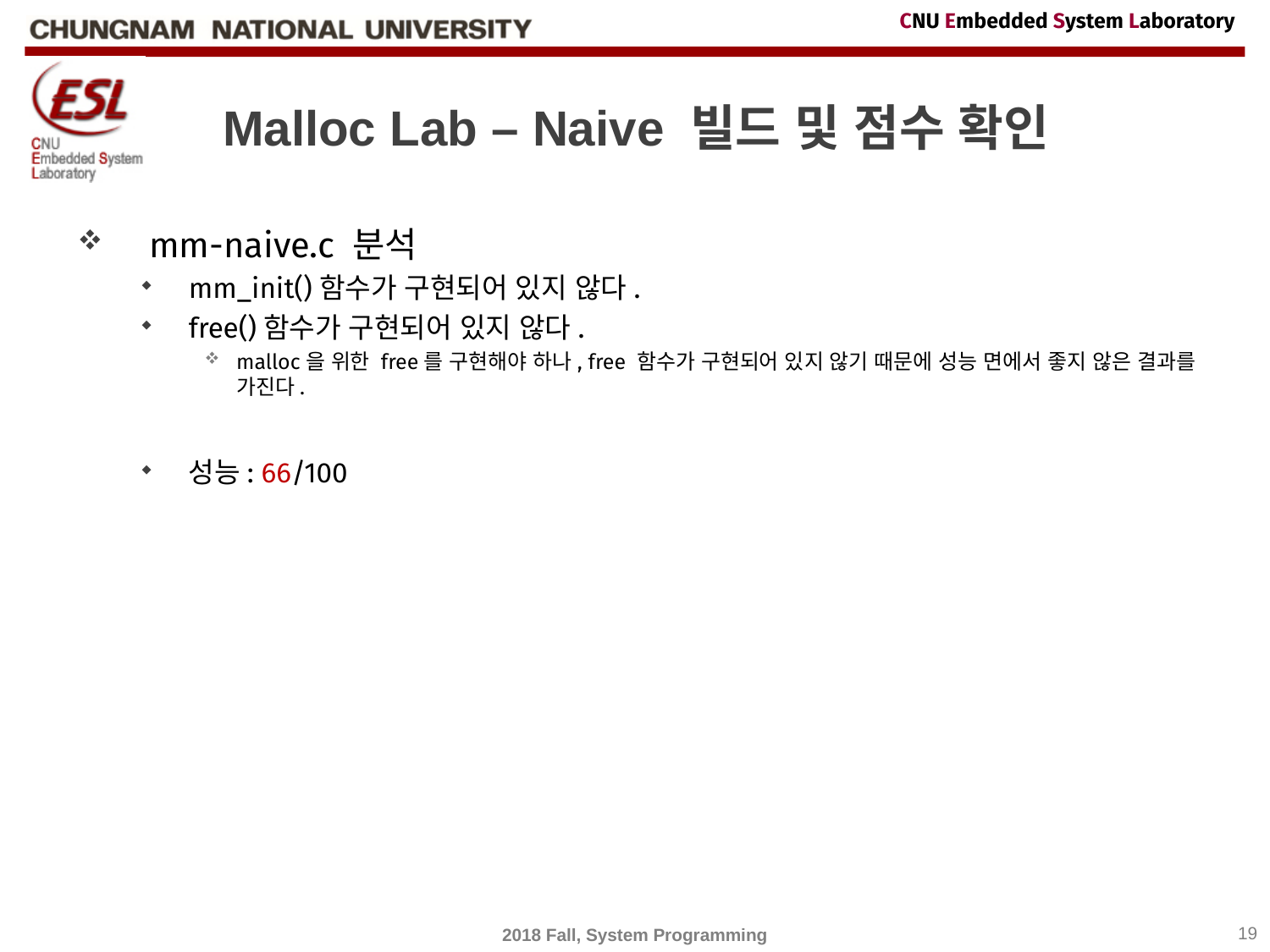

# Malloc Lab – Naive 빌드 및 점수 확인
mm-naive.c 분석
mm_init()함수가 구현되어 있지 않다.
free()함수가 구현되어 있지 않다.
malloc을 위한 free를 구현해야 하나, free 함수가 구현되어 있지 않기 때문에 성능 면에서 좋지 않은 결과를 가진다.

성능: 66/100
2018 Fall, System Programming
19